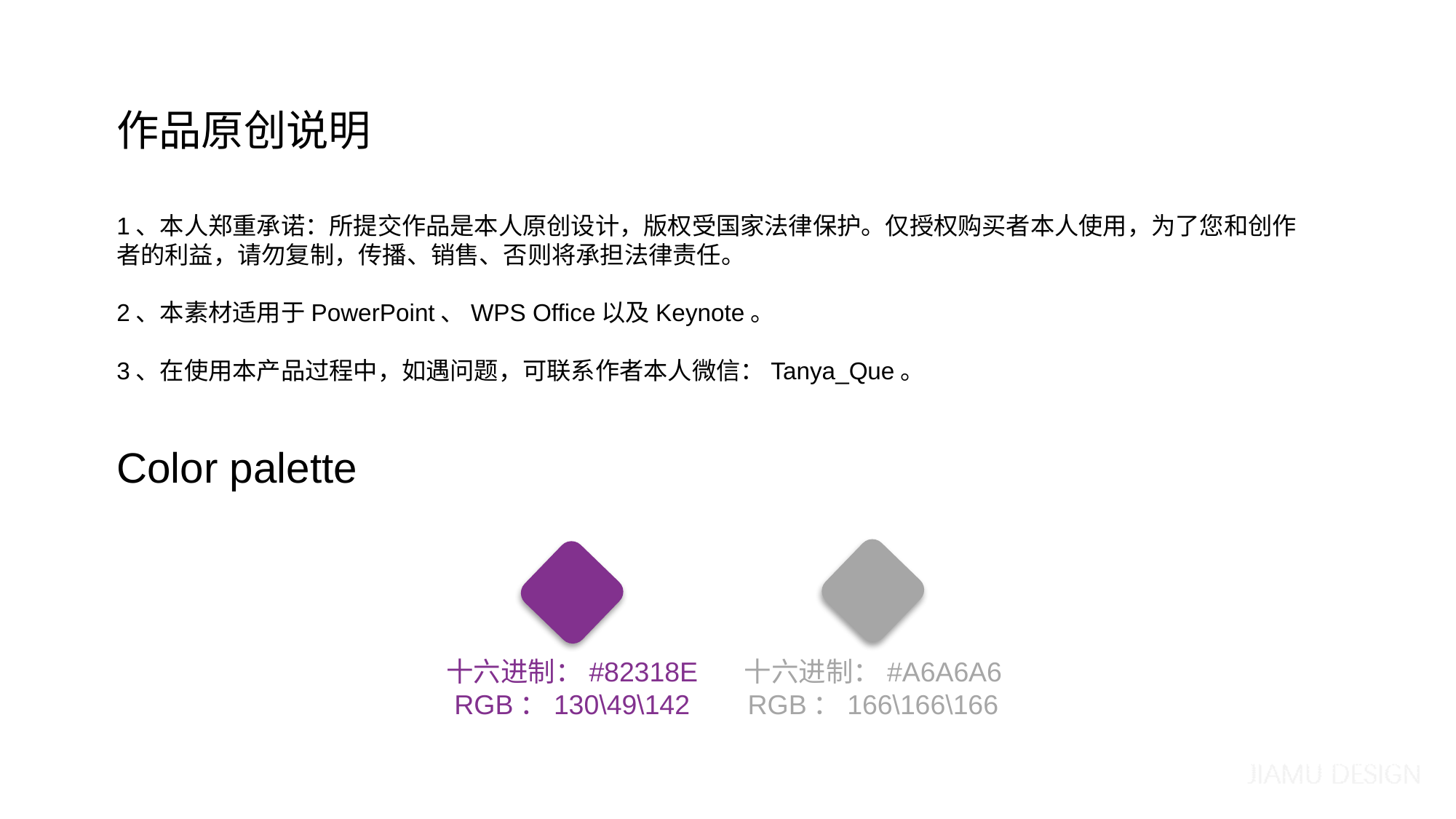

作品原创说明
1、本人郑重承诺：所提交作品是本人原创设计，版权受国家法律保护。仅授权购买者本人使用，为了您和创作者的利益，请勿复制，传播、销售、否则将承担法律责任。

2、本素材适用于PowerPoint、WPS Office以及Keynote。

3、在使用本产品过程中，如遇问题，可联系作者本人微信：Tanya_Que。
Color palette

十六进制：#82318E
RGB：130\49\142
十六进制：#A6A6A6
RGB：166\166\166